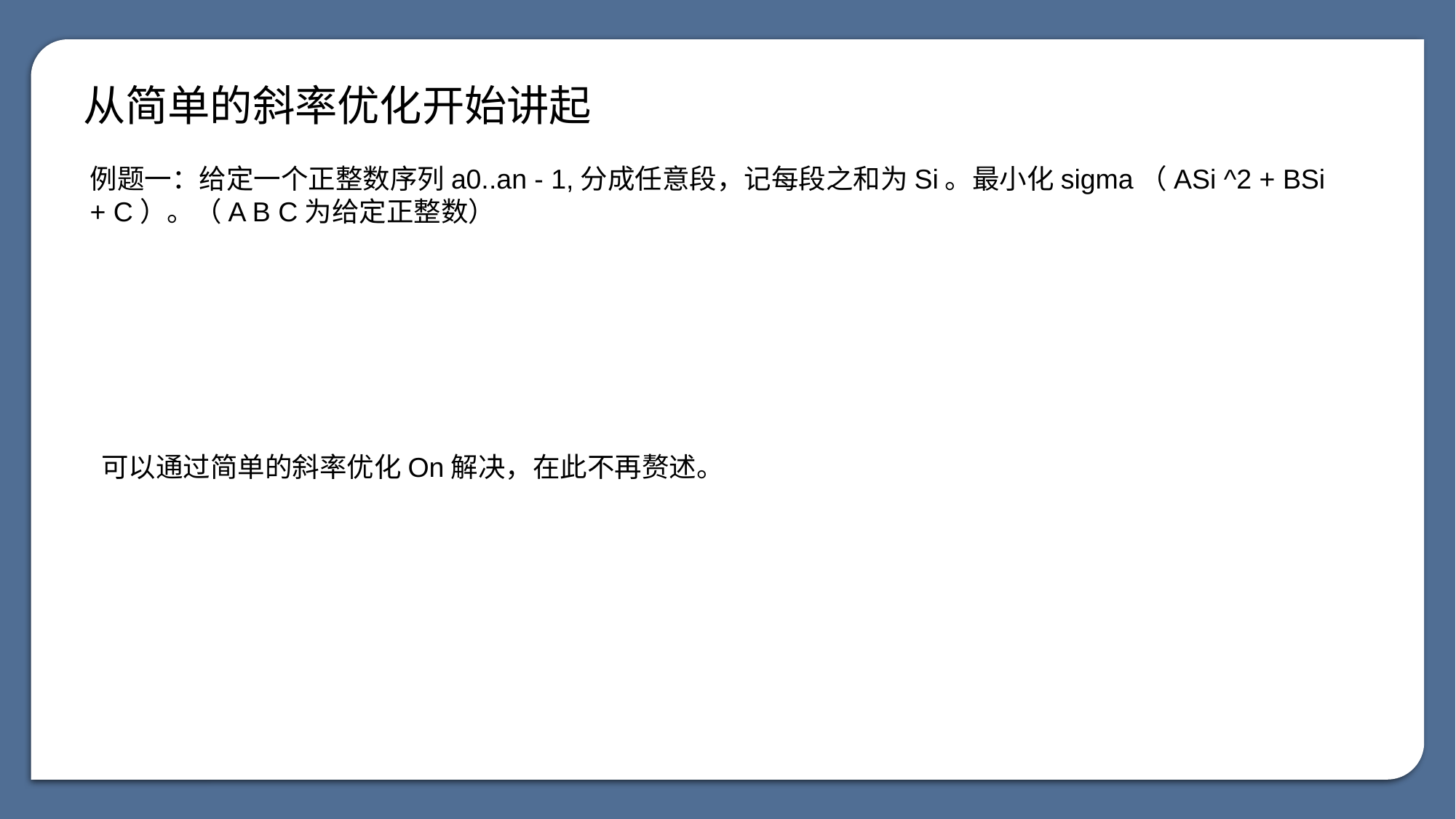

从简单的斜率优化开始讲起
例题一：给定一个正整数序列a0..an - 1,分成任意段，记每段之和为Si。最小化sigma（ASi ^2 + BSi + C）。（A B C为给定正整数）
可以通过简单的斜率优化On解决，在此不再赘述。